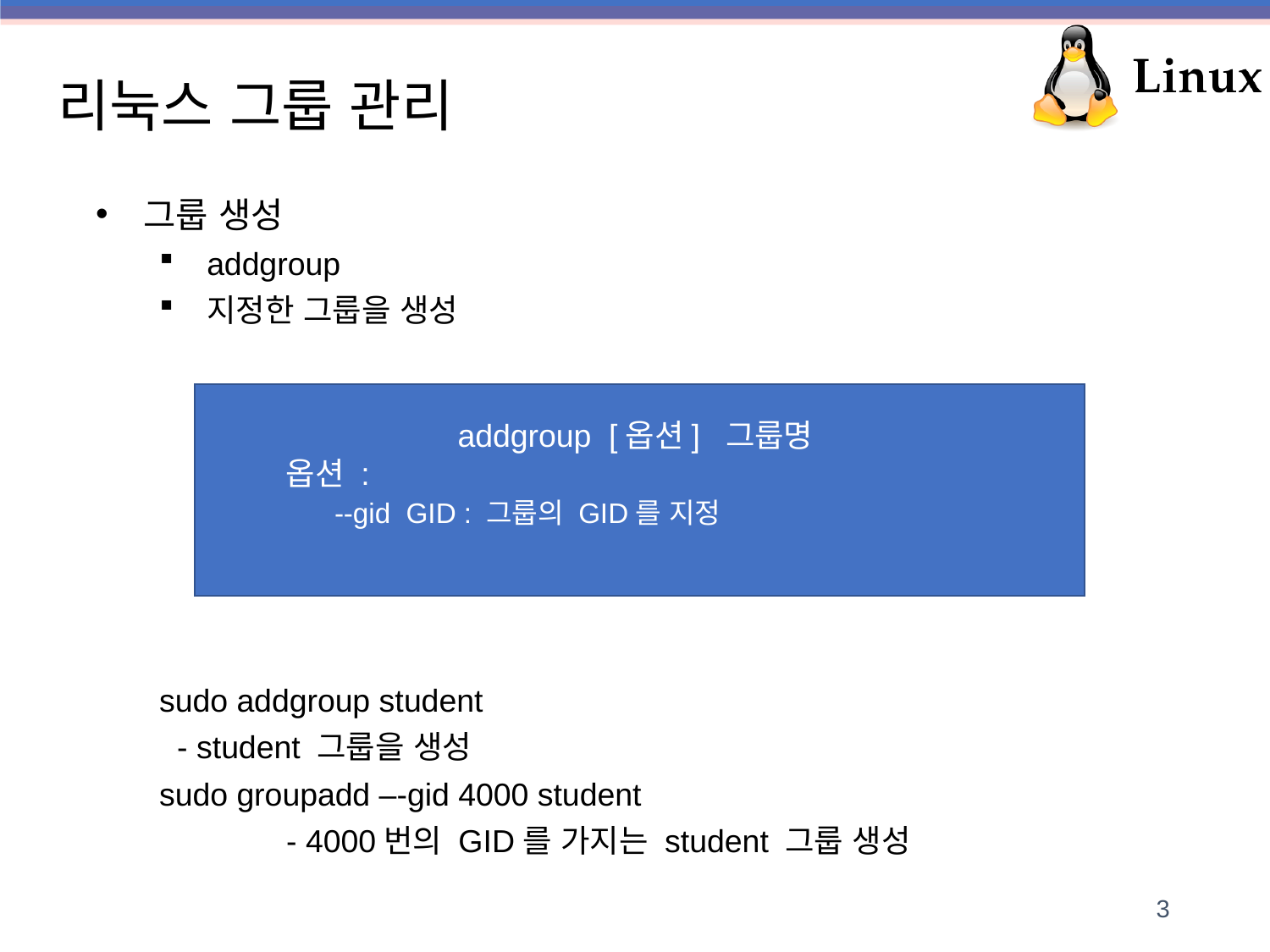

# 리눅스 그룹 관리
그룹 생성
addgroup
지정한 그룹을 생성

sudo addgroup student
  - student 그룹을 생성
sudo groupadd –-gid 4000 student
	- 4000번의 GID를 가지는 student 그룹 생성
addgroup  [옵션]  그룹명
        옵션 :
	--gid  GID : 그룹의 GID를 지정

3